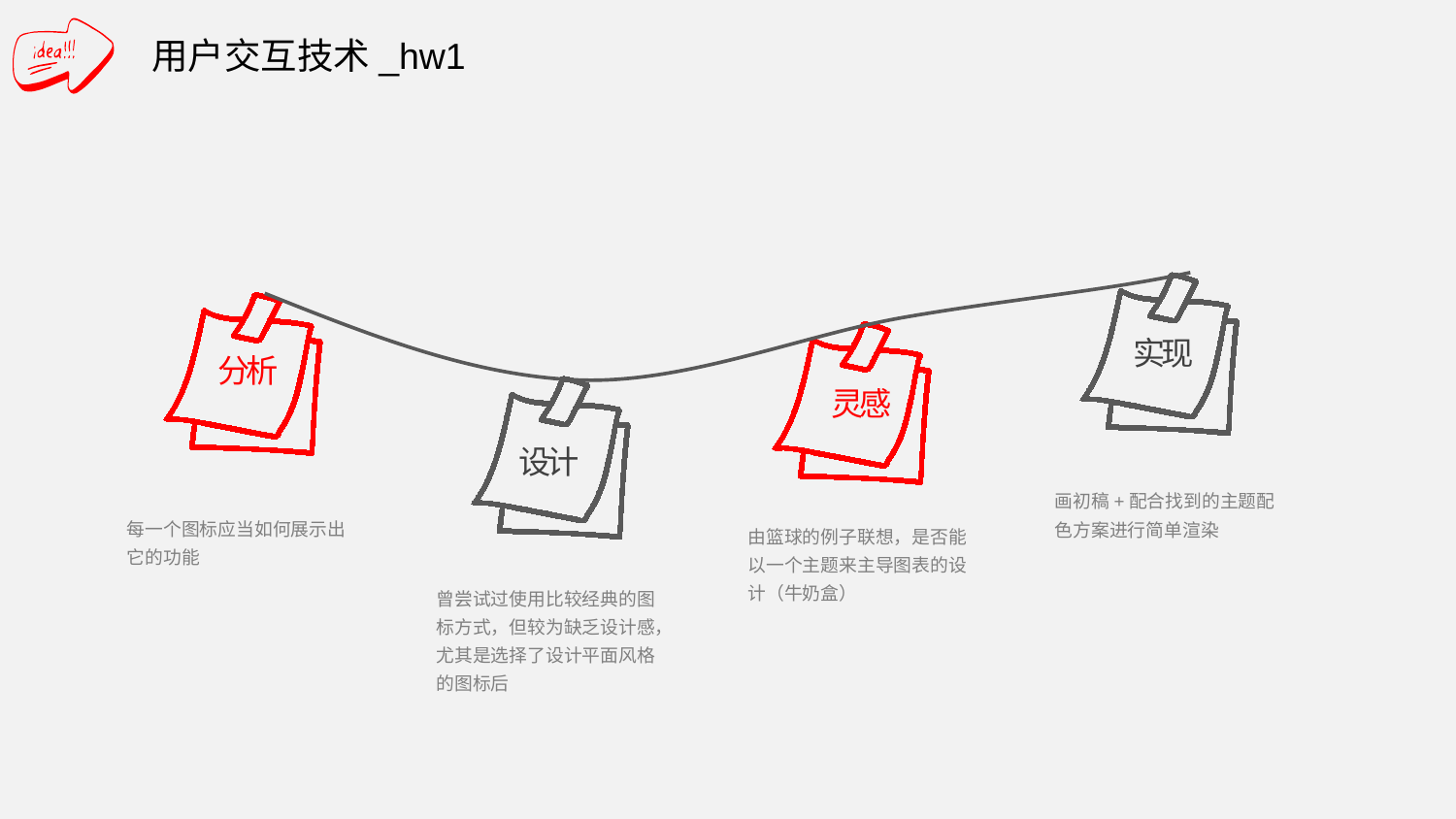

用户交互技术_hw1

实现
分析

灵感
设计
画初稿+配合找到的主题配色方案进行简单渲染
每一个图标应当如何展示出它的功能
由篮球的例子联想，是否能以一个主题来主导图表的设计（牛奶盒）
曾尝试过使用比较经典的图标方式，但较为缺乏设计感，尤其是选择了设计平面风格的图标后